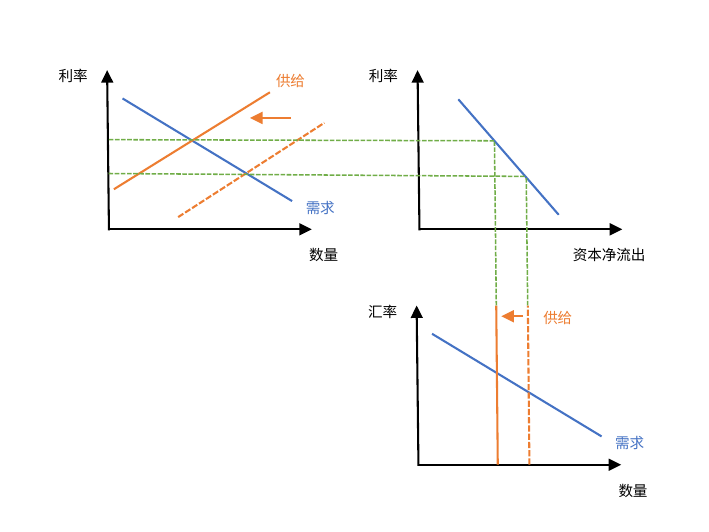

利率
供给
需求
数量
利率
资本净流出
汇率
供给
需求
数量